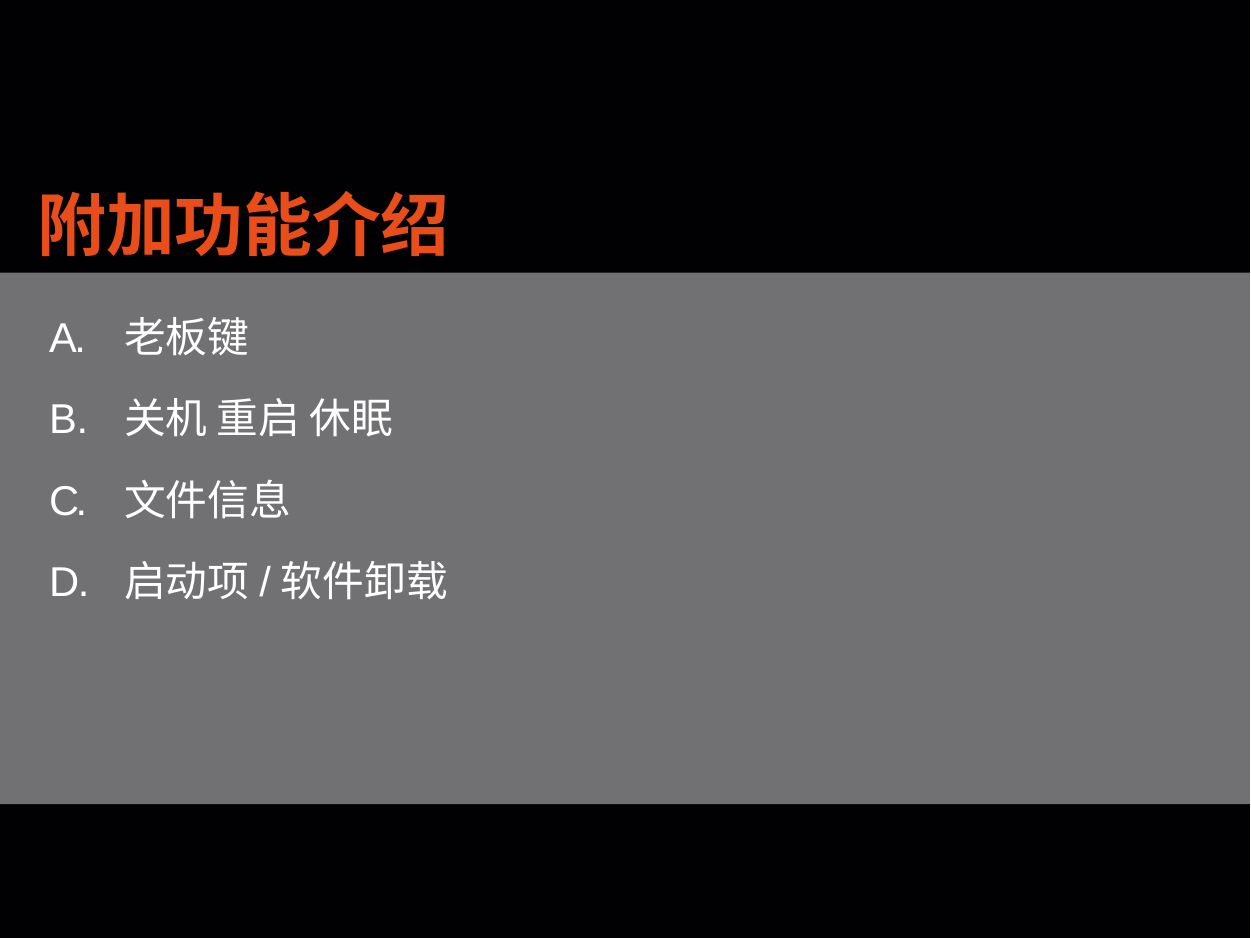

附加功能介绍

老板键
关机 重启 休眠
文件信息
启动项/软件卸载